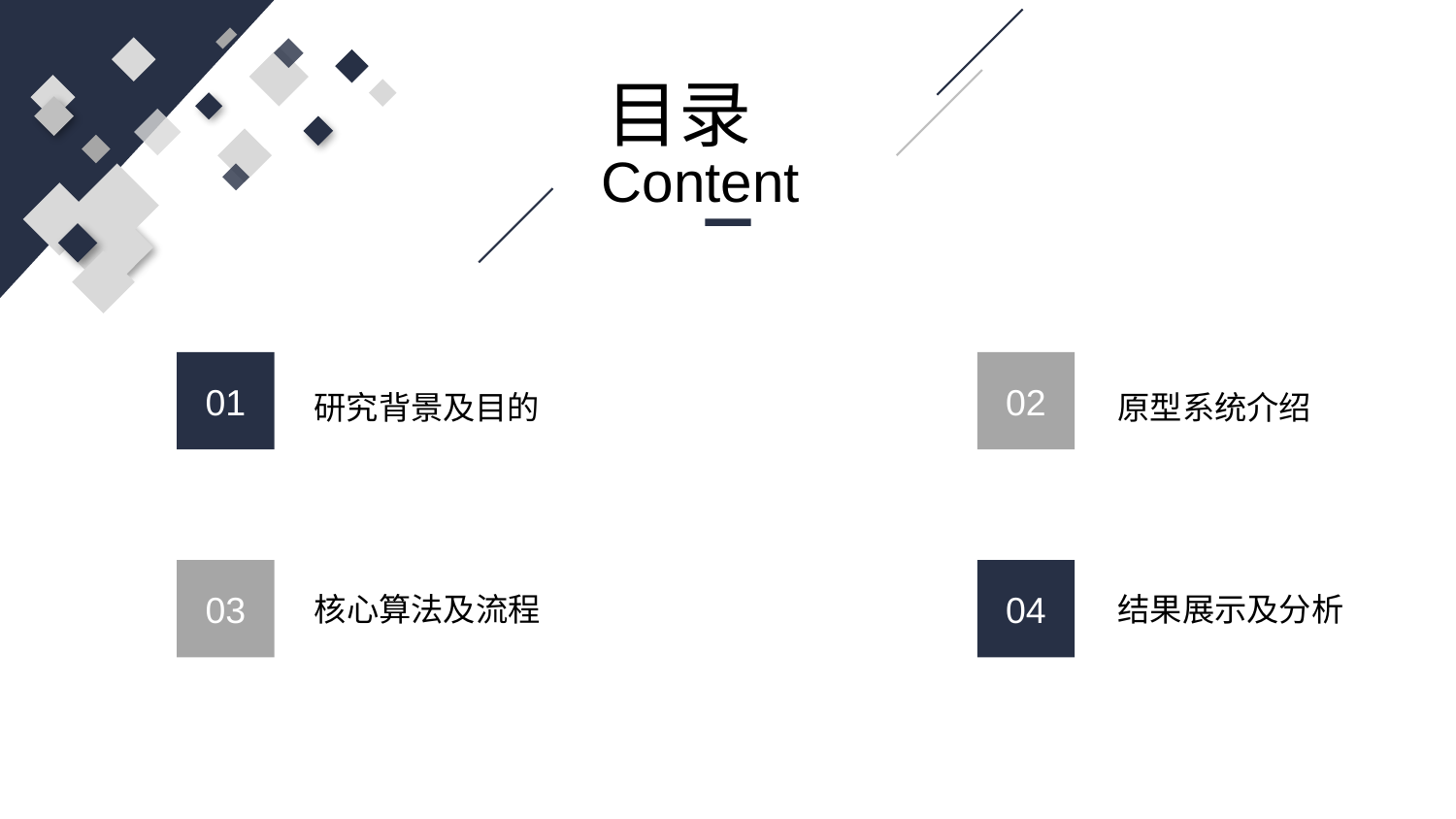

目录
Content

01
02
原型系统介绍
研究背景及目的
03
04
核心算法及流程
结果展示及分析